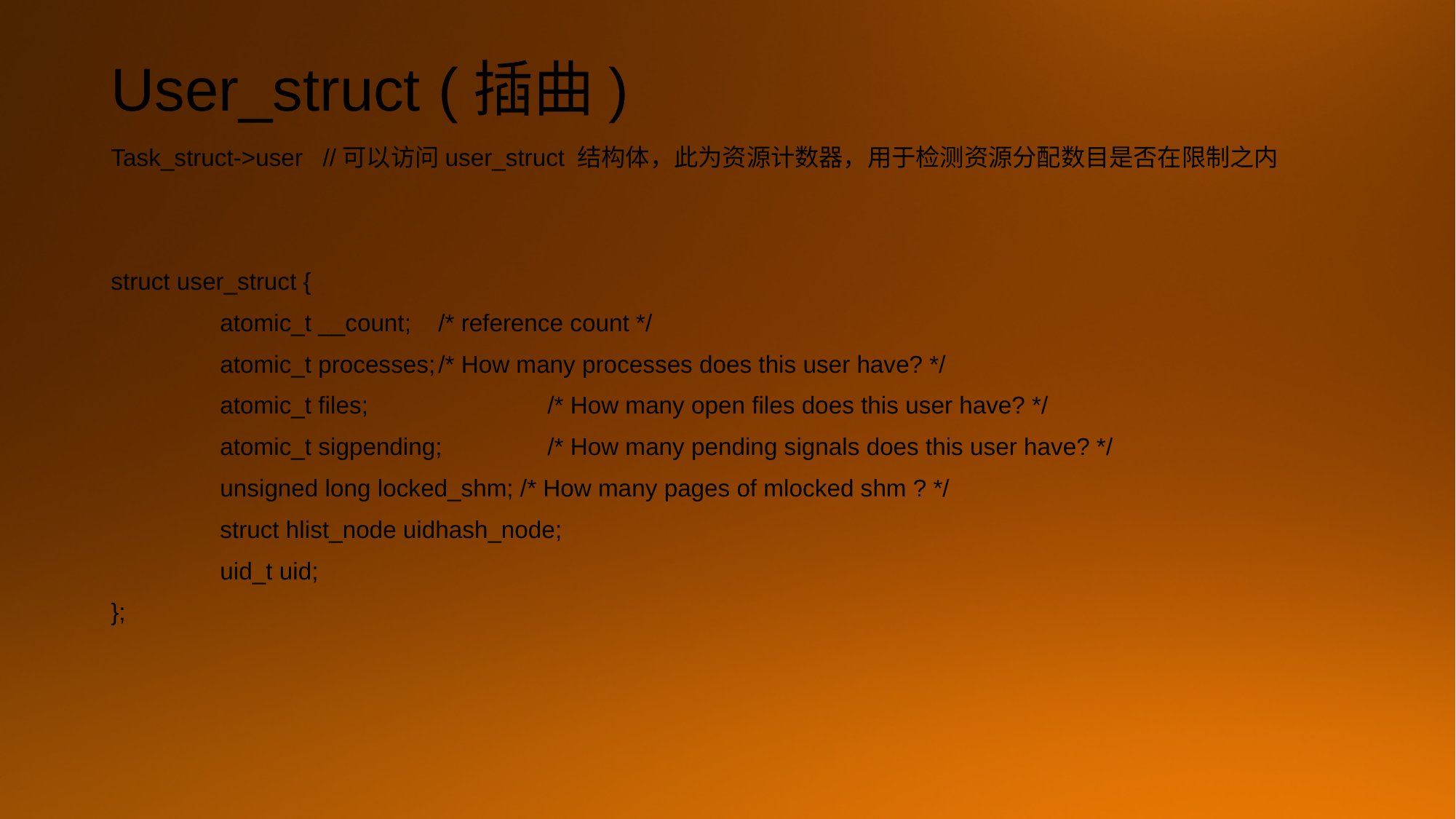

# User_struct	(插曲)
Task_struct->user   //可以访问user_struct 结构体，此为资源计数器，用于检测资源分配数目是否在限制之内

struct user_struct {
	atomic_t __count;	/* reference count */
	atomic_t processes;	/* How many processes does this user have? */
	atomic_t files;		/* How many open files does this user have? */
	atomic_t sigpending;	/* How many pending signals does this user have? */
	unsigned long locked_shm; /* How many pages of mlocked shm ? */
	struct hlist_node uidhash_node;
	uid_t uid;
};